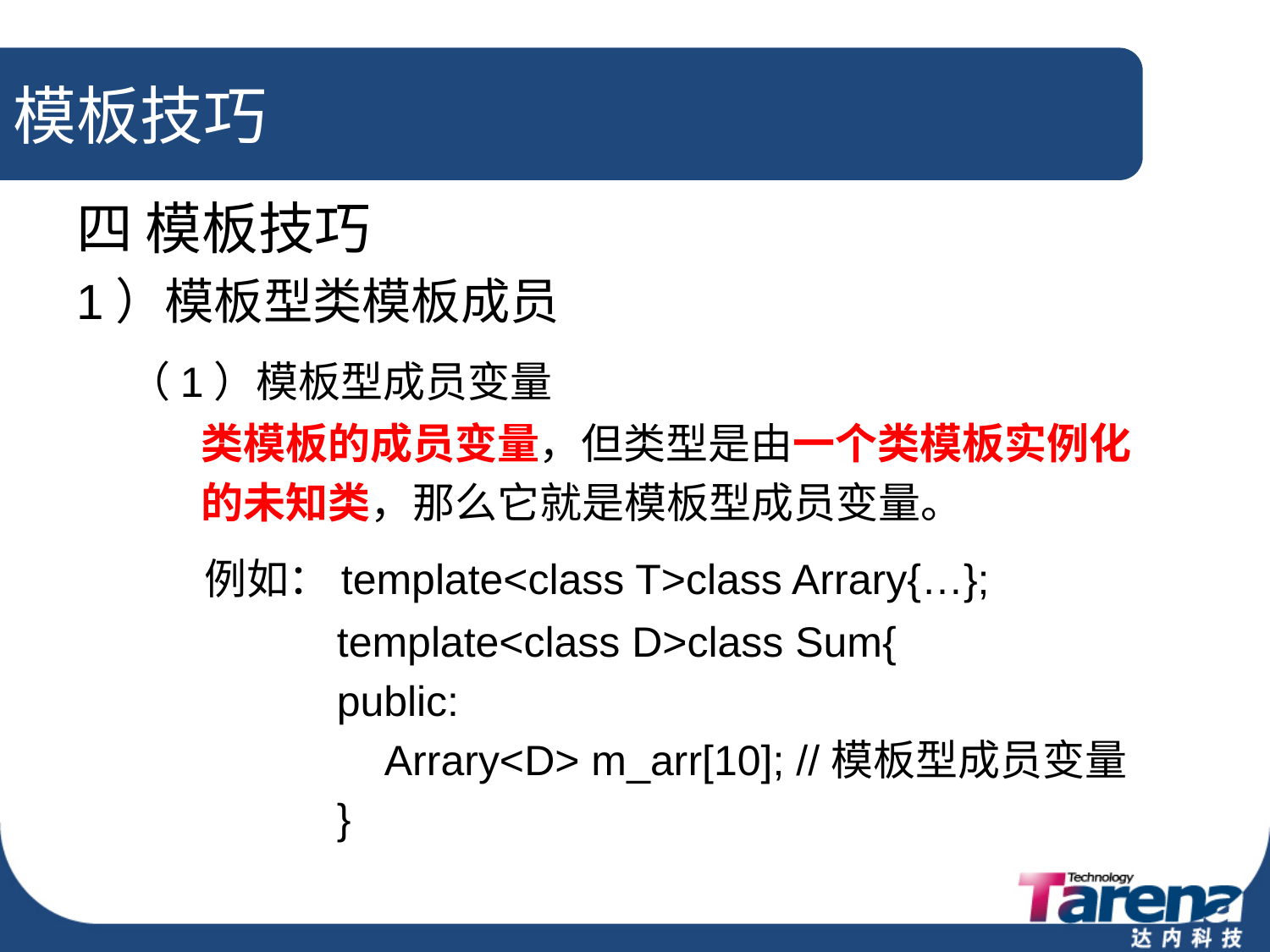

# 模板技巧
四 模板技巧
1）模板型类模板成员
   （1）模板型成员变量
            类模板的成员变量，但类型是由一个类模板实例化
            的未知类，那么它就是模板型成员变量。
         例如：template<class T>class Arrary{…};
                      template<class D>class Sum{
                      public:
                          Arrary<D> m_arr[10]; //模板型成员变量
                      }